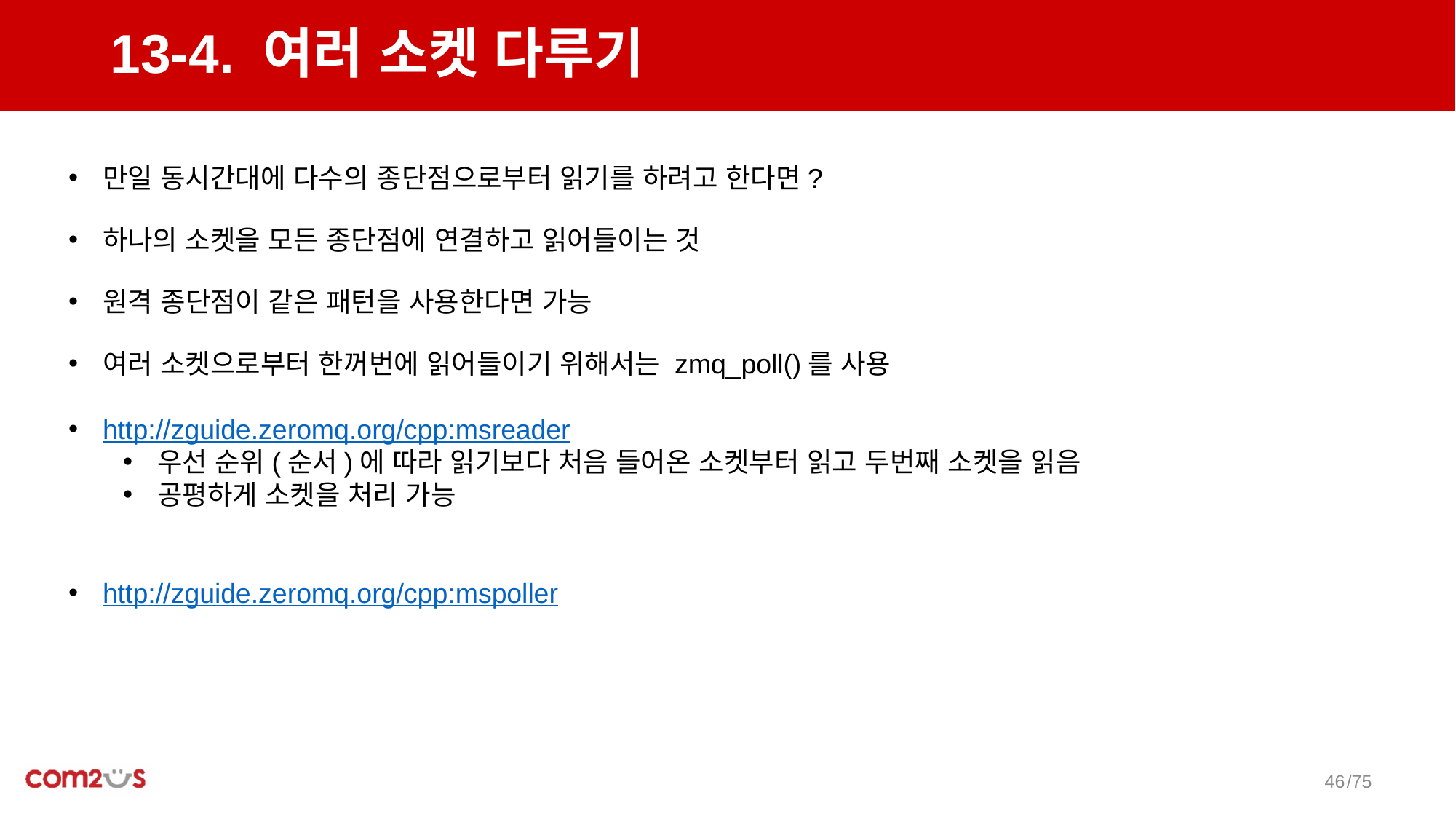

# 13-4. 여러 소켓 다루기
만일 동시간대에 다수의 종단점으로부터 읽기를 하려고 한다면?

하나의 소켓을 모든 종단점에 연결하고 읽어들이는 것

원격 종단점이 같은 패턴을 사용한다면 가능

여러 소켓으로부터 한꺼번에 읽어들이기 위해서는 zmq_poll()를 사용

http://zguide.zeromq.org/cpp:msreader
우선 순위(순서)에 따라 읽기보다 처음 들어온 소켓부터 읽고 두번째 소켓을 읽음
공평하게 소켓을 처리 가능

http://zguide.zeromq.org/cpp:mspoller

46